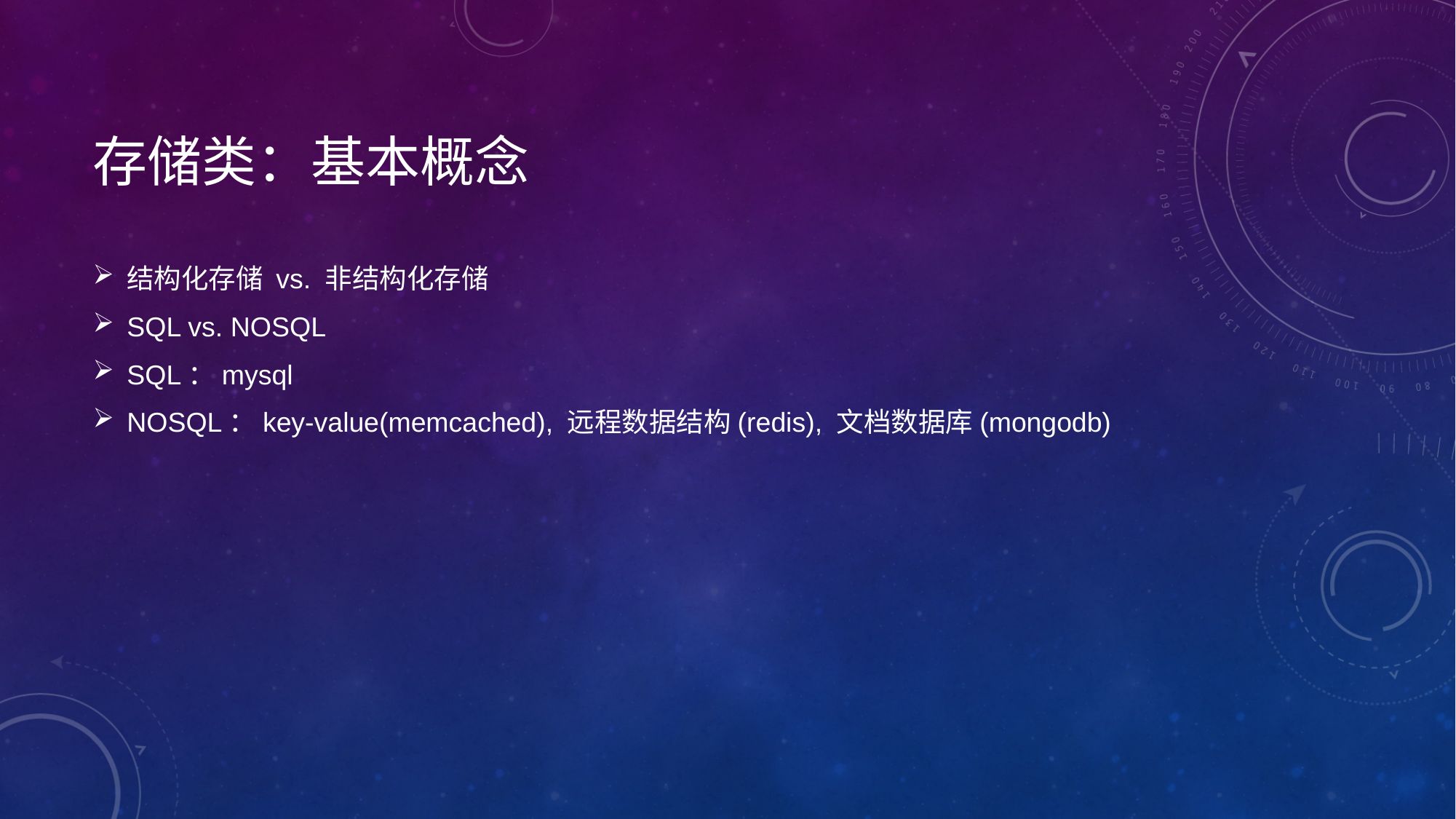

# 存储类：基本概念
结构化存储 vs. 非结构化存储
SQL vs. NOSQL
SQL：mysql
NOSQL：key-value(memcached), 远程数据结构(redis), 文档数据库(mongodb)